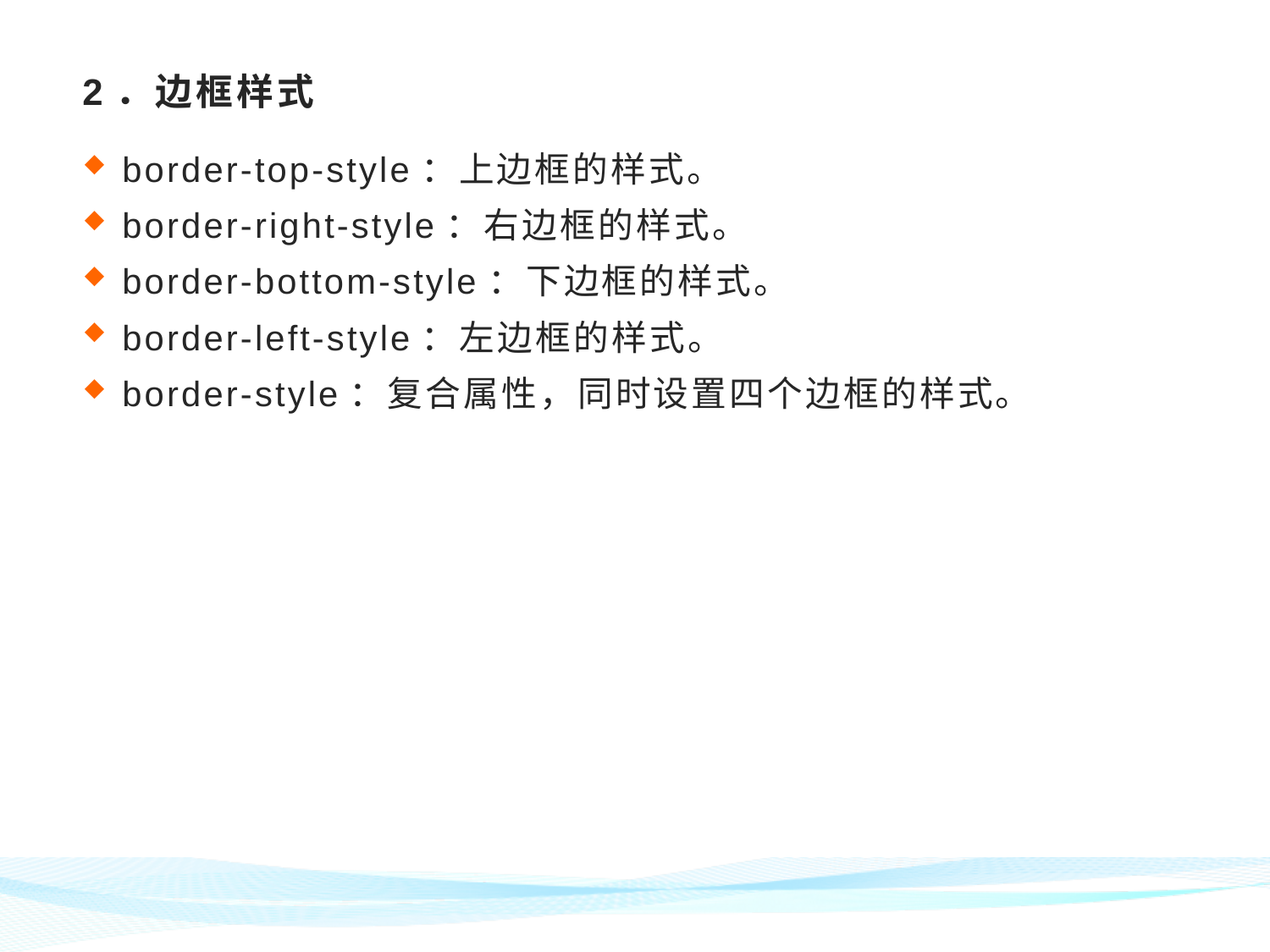

# 2．边框样式
border-top-style：上边框的样式。
border-right-style：右边框的样式。
border-bottom-style：下边框的样式。
border-left-style：左边框的样式。
border-style：复合属性，同时设置四个边框的样式。
59